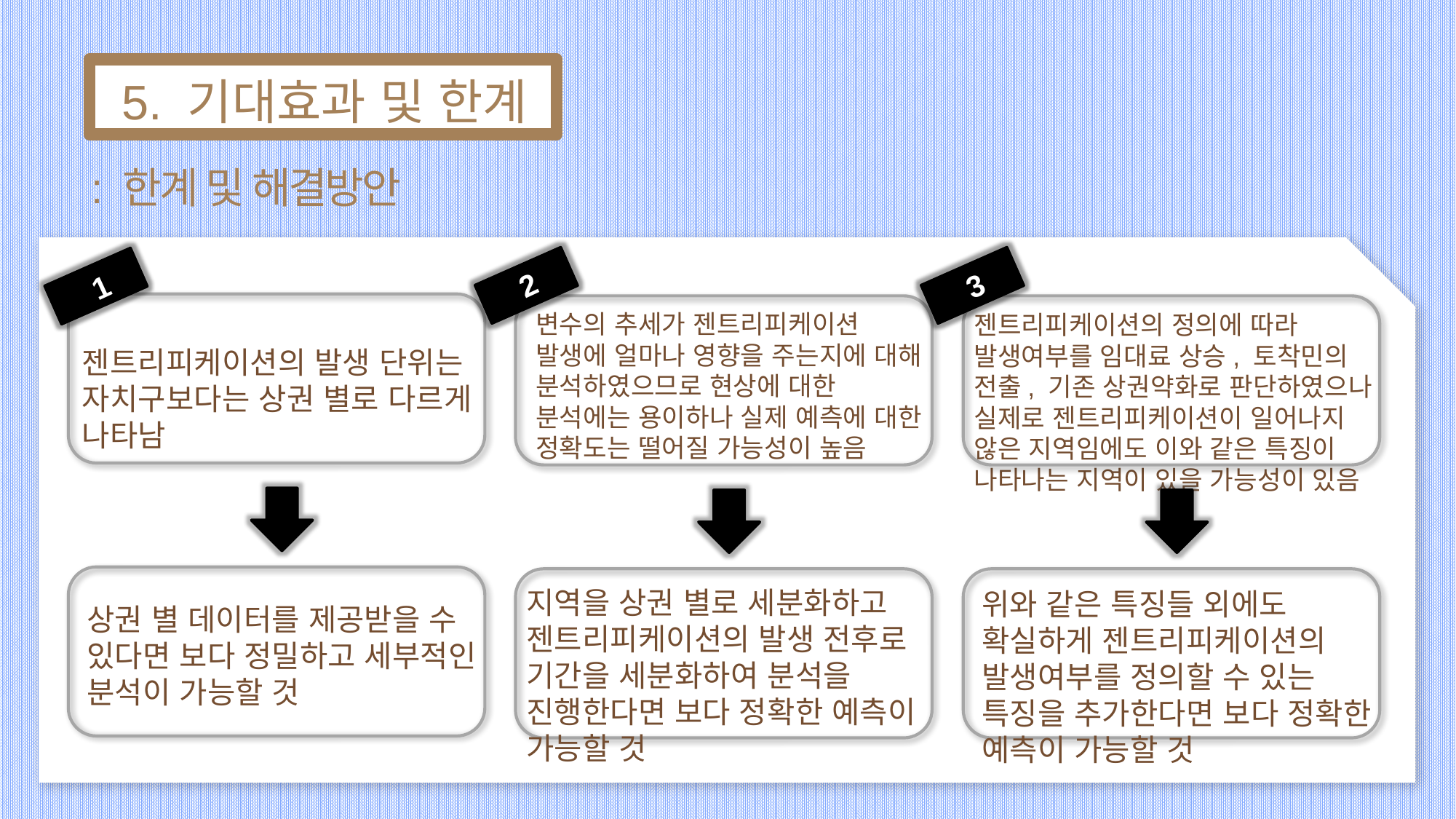

5. 기대효과 및 한계
: 한계 및 해결방안

2
3
1

변수의 추세가 젠트리피케이션 발생에 얼마나 영향을 주는지에 대해 분석하였으므로 현상에 대한 분석에는 용이하나 실제 예측에 대한 정확도는 떨어질 가능성이 높음
젠트리피케이션의 정의에 따라 발생여부를 임대료 상승, 토착민의 전출, 기존 상권약화로 판단하였으나 실제로 젠트리피케이션이 일어나지 않은 지역임에도 이와 같은 특징이 나타나는 지역이 있을 가능성이 있음
젠트리피케이션의 발생 단위는 자치구보다는 상권 별로 다르게 나타남

지역을 상권 별로 세분화하고 젠트리피케이션의 발생 전후로 기간을 세분화하여 분석을 진행한다면 보다 정확한 예측이 가능할 것
위와 같은 특징들 외에도 확실하게 젠트리피케이션의 발생여부를 정의할 수 있는 특징을 추가한다면 보다 정확한 예측이 가능할 것
상권 별 데이터를 제공받을 수 있다면 보다 정밀하고 세부적인 분석이 가능할 것